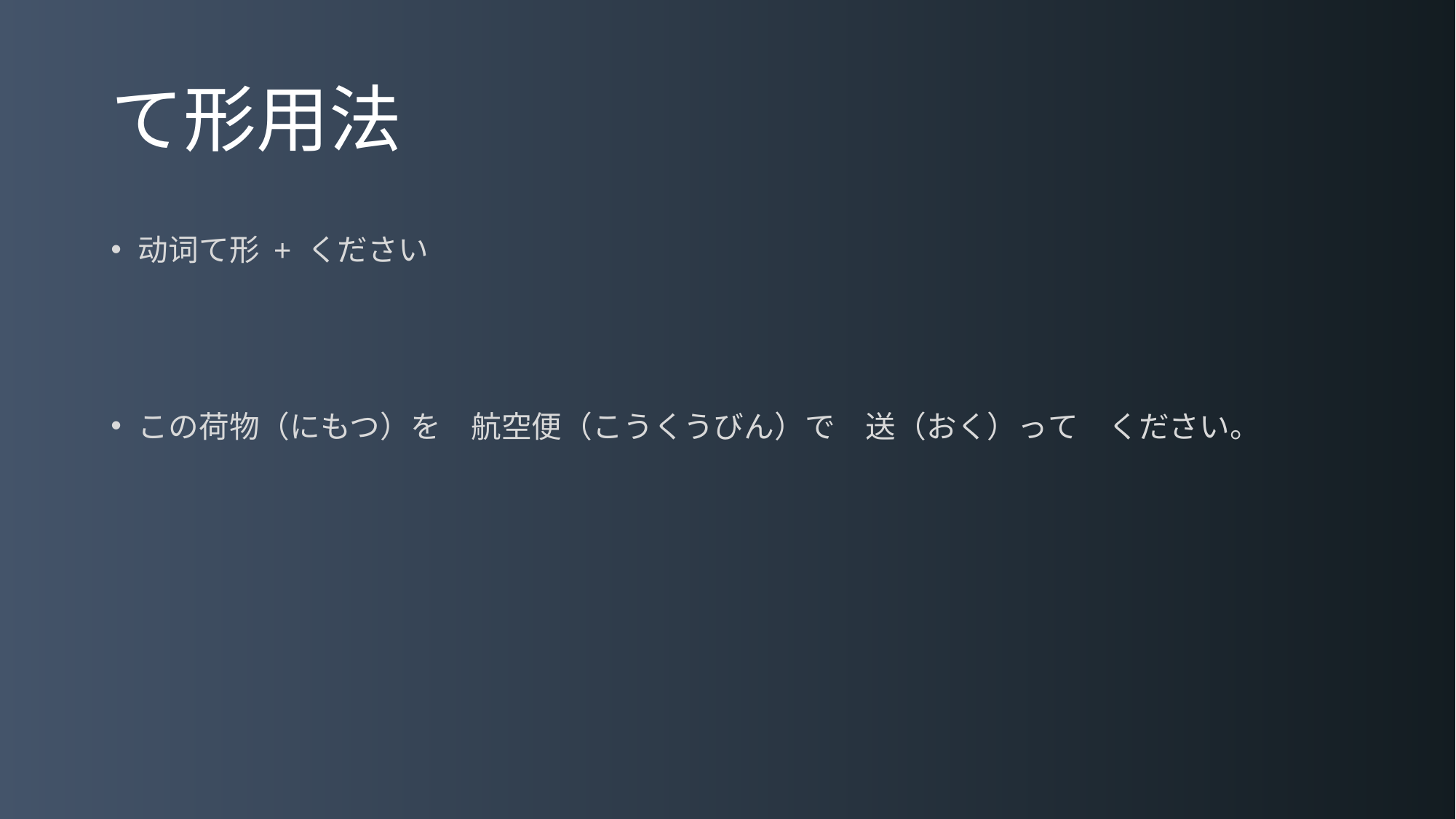

# て形用法
动词て形 + ください

この荷物（にもつ）を　航空便（こうくうびん）で　送（おく）って　ください。